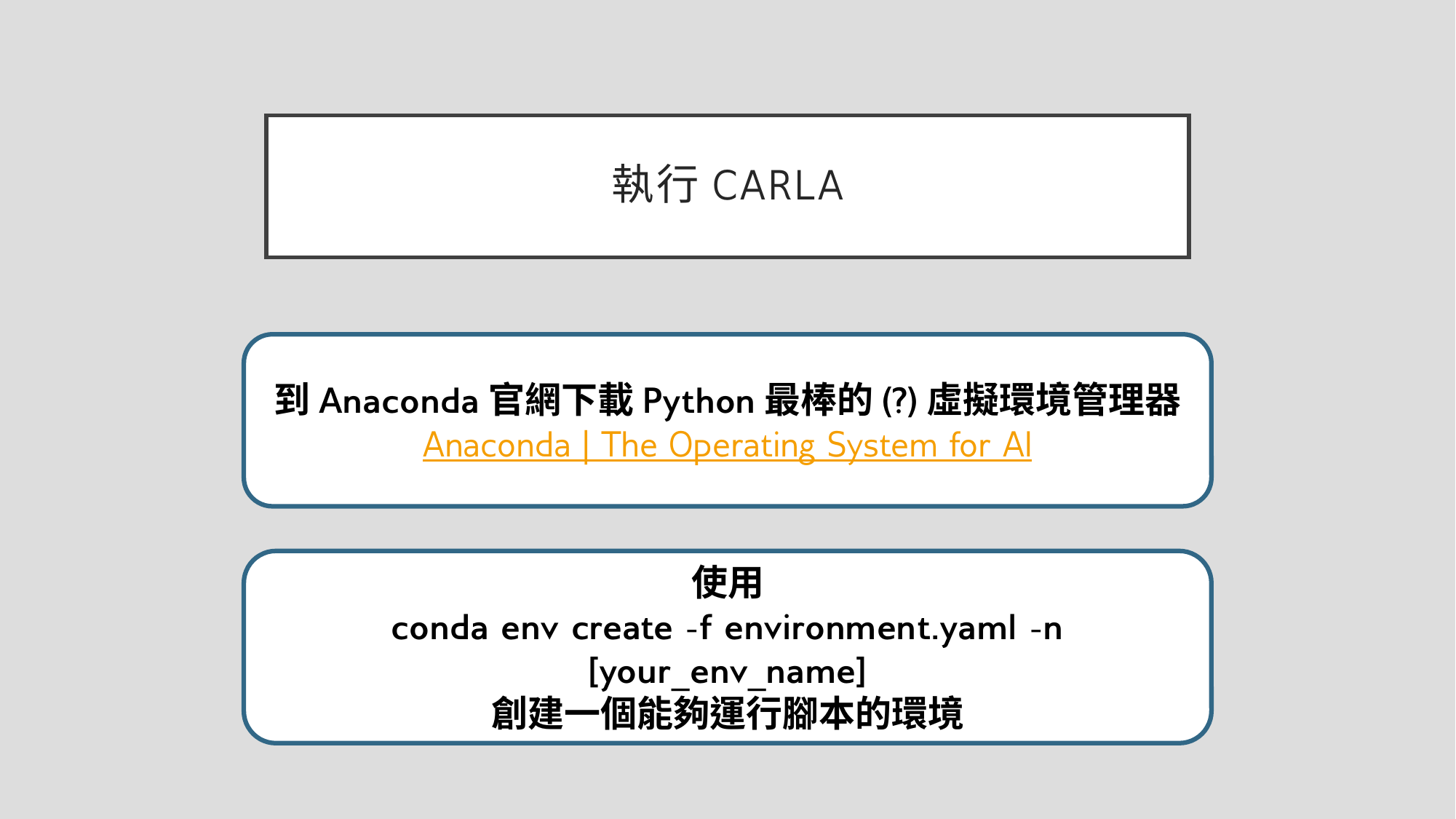

# 執行Carla
到Anaconda官網下載Python最棒的(?)虛擬環境管理器
Anaconda | The Operating System for AI
使用
conda env create -f environment.yaml -n [your_env_name]
創建一個能夠運行腳本的環境